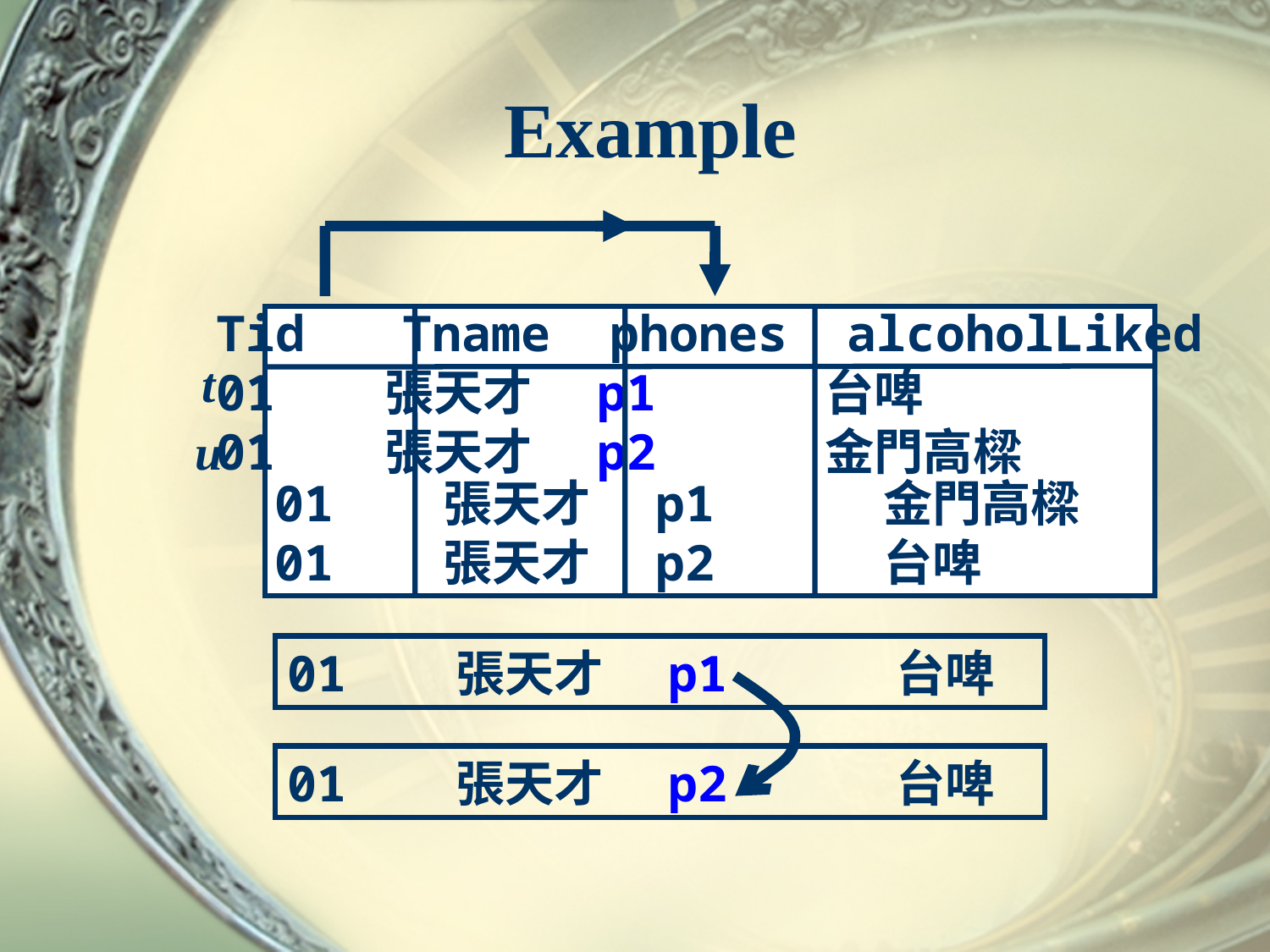

# Example

Tid	  Tname  phones  alcoholLiked
01	 張天才	p1	   台啤
01	 張天才	p2	   金門高樑

t

u
01	 張天才	p1	   金門高樑
01	 張天才	p2	   台啤
01	 張天才	p1	   台啤

01	 張天才	p2	   台啤